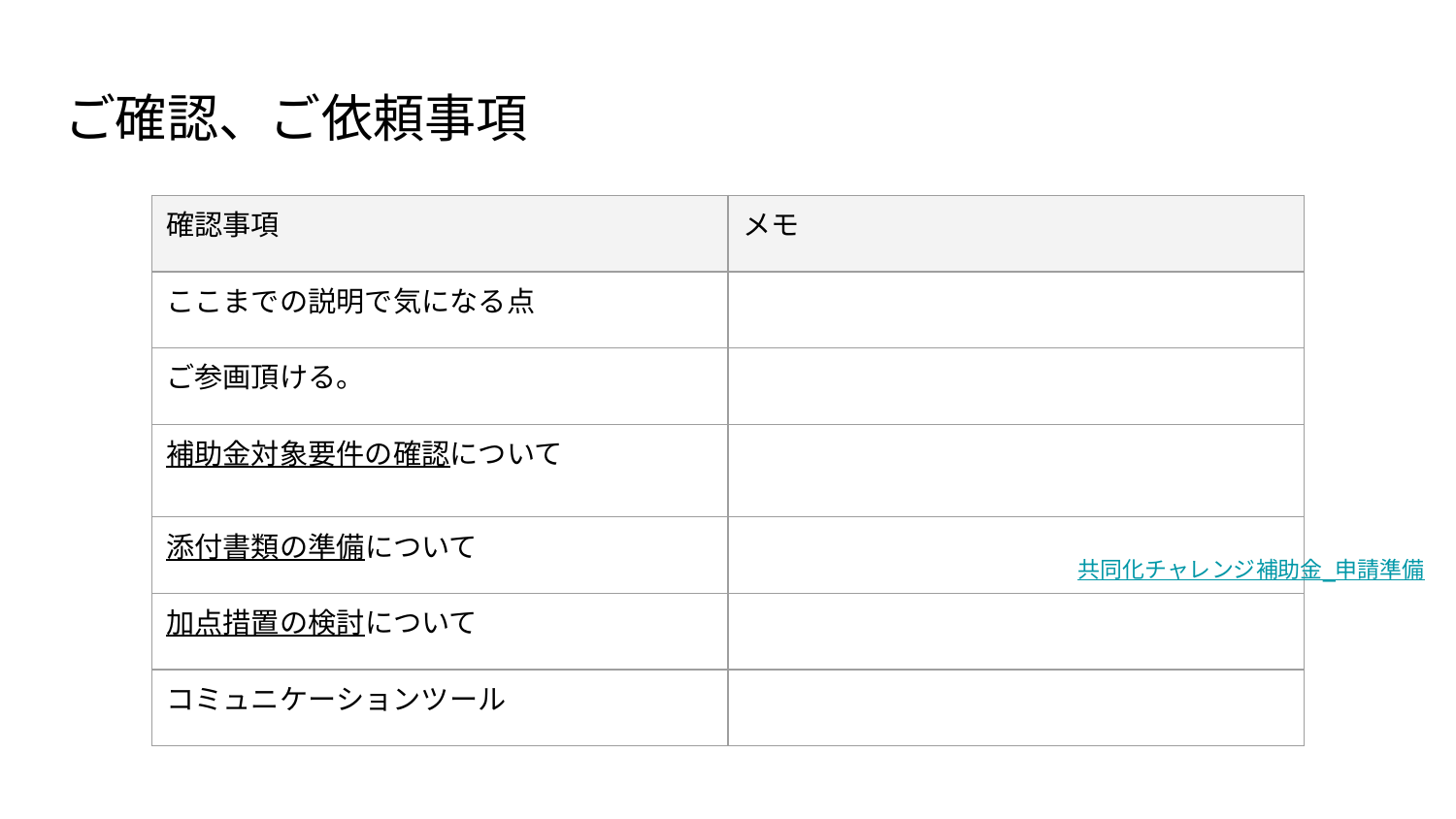

# ご確認、ご依頼事項
| 確認事項 | メモ |
| --- | --- |
| ここまでの説明で気になる点 |  |
| ご参画頂ける。 |  |
| 補助金対象要件の確認について |  |
| 添付書類の準備について |  |
| 加点措置の検討について |  |
| コミュニケーションツール |  |
共同化チャレンジ補助金_申請準備